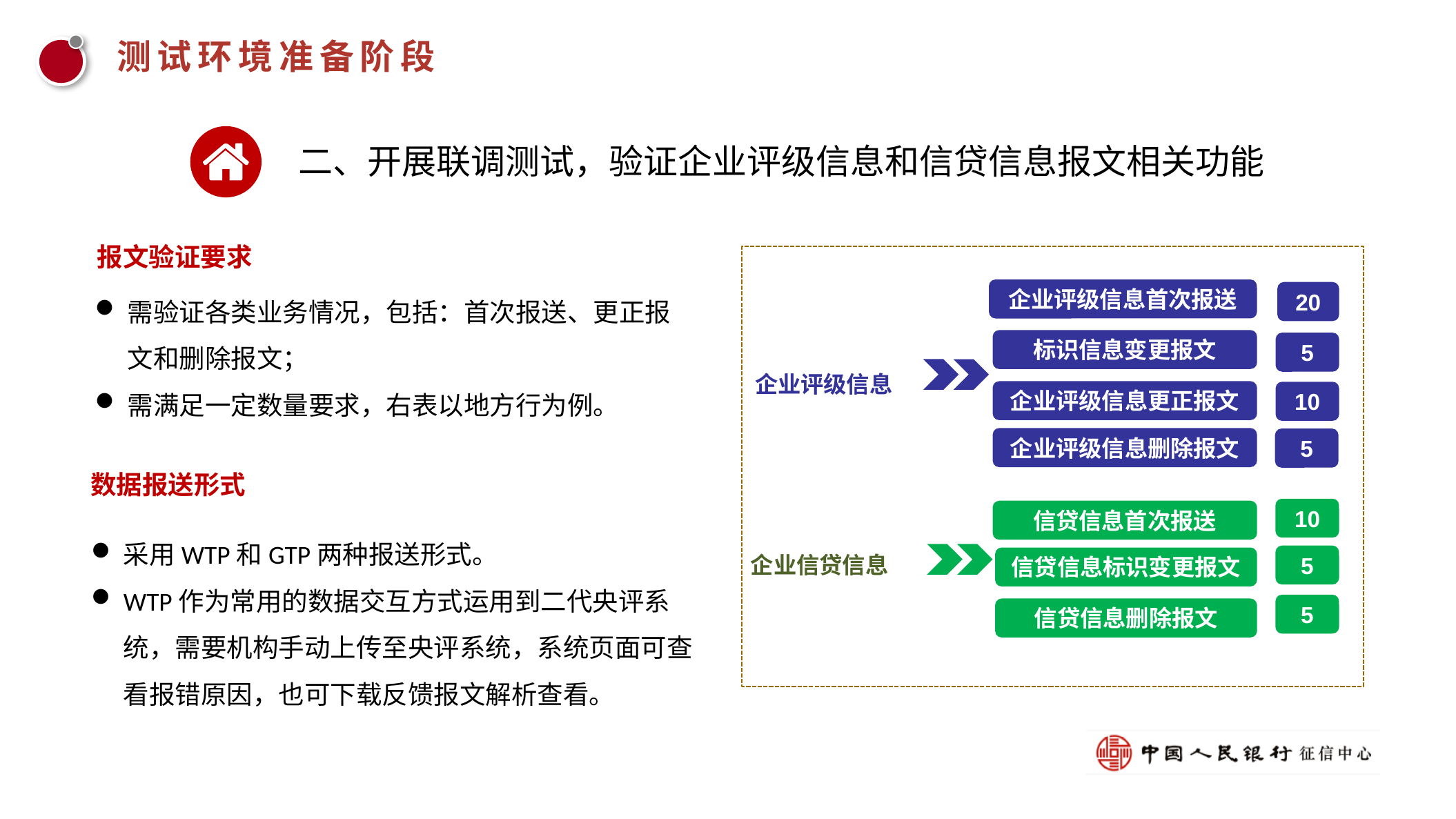

测试环境准备阶段

二、开展联调测试，验证企业评级信息和信贷信息报文相关功能

  报文验证要求
需验证各类业务情况，包括：首次报送、更正报文和删除报文；
需满足一定数量要求，右表以地方行为例。

企业评级信息首次报送
20
标识信息变更报文
5
企业评级信息

企业评级信息更正报文
10
企业评级信息删除报文
5
数据报送形式
采用WTP和GTP两种报送形式。
WTP作为常用的数据交互方式运用到二代央评系统，需要机构手动上传至央评系统，系统页面可查看报错原因，也可下载反馈报文解析查看。
10
信贷信息首次报送
企业信贷信息

5
信贷信息标识变更报文
5
信贷信息删除报文